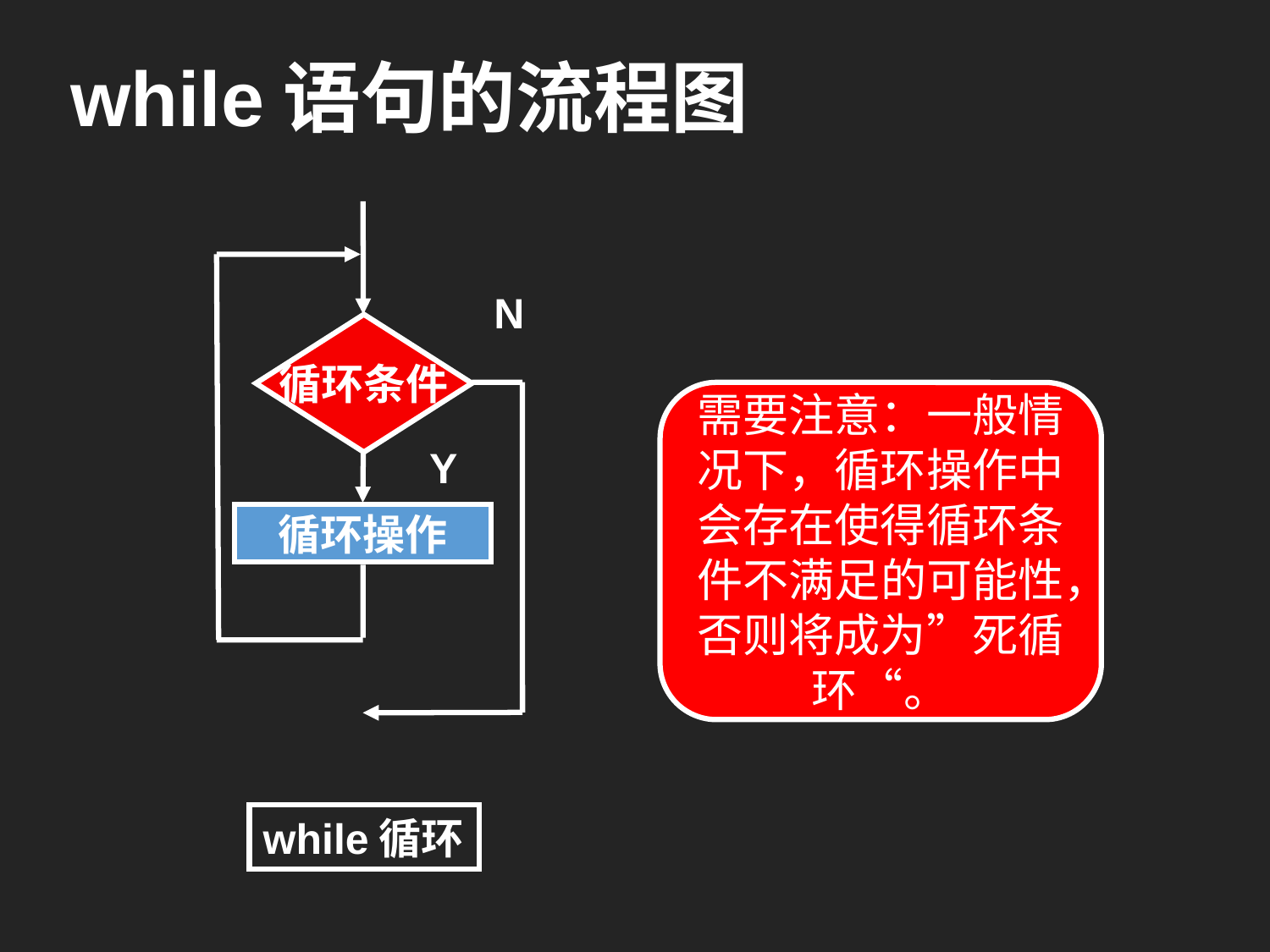

# while语句的流程图

N
循环条件

需要注意：一般情况下，循环操作中会存在使得循环条件不满足的可能性，否则将成为”死循环“。
Y

循环操作

while循环